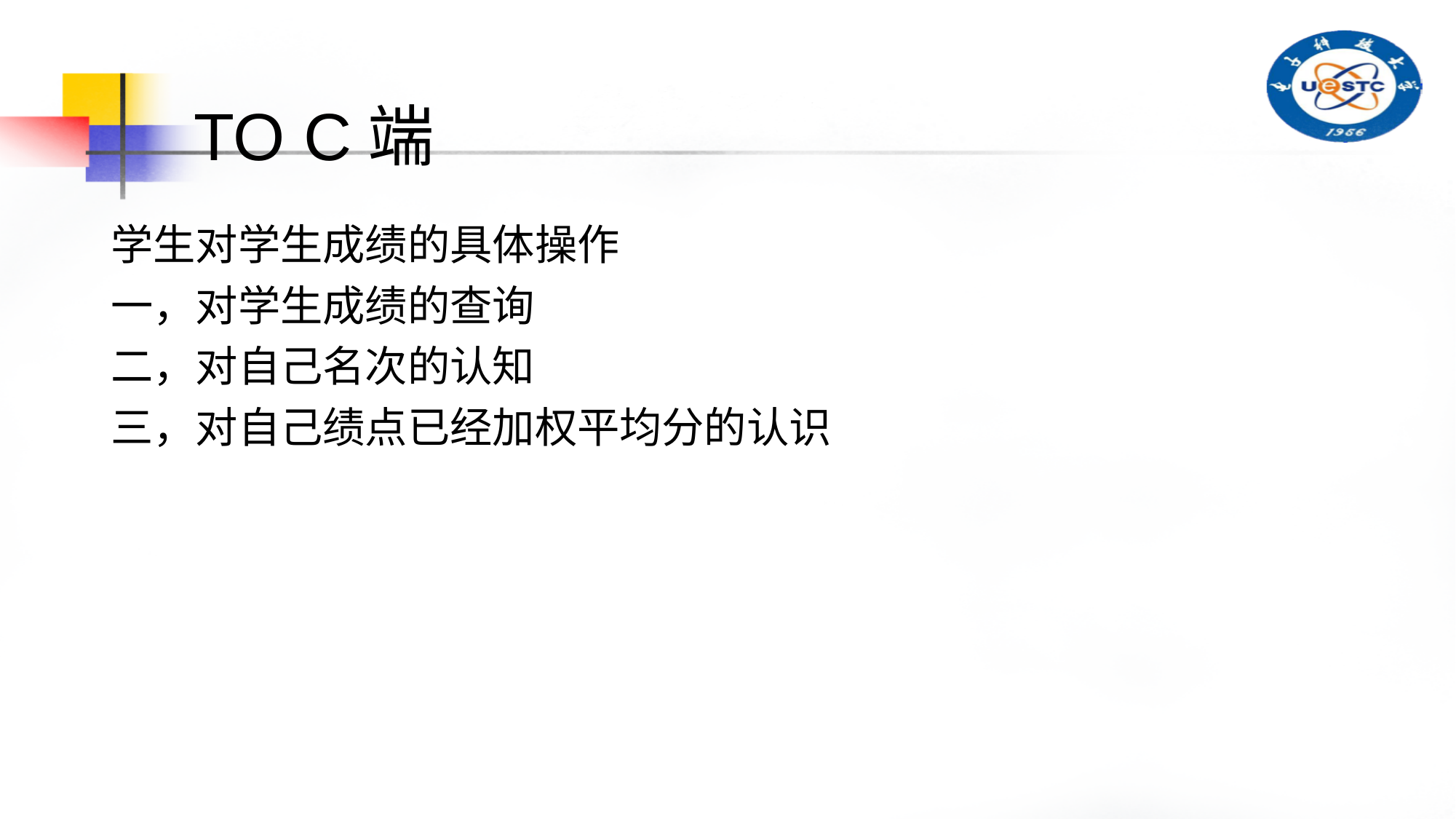

# TO C端
学生对学生成绩的具体操作
一，对学生成绩的查询
二，对自己名次的认知
三，对自己绩点已经加权平均分的认识